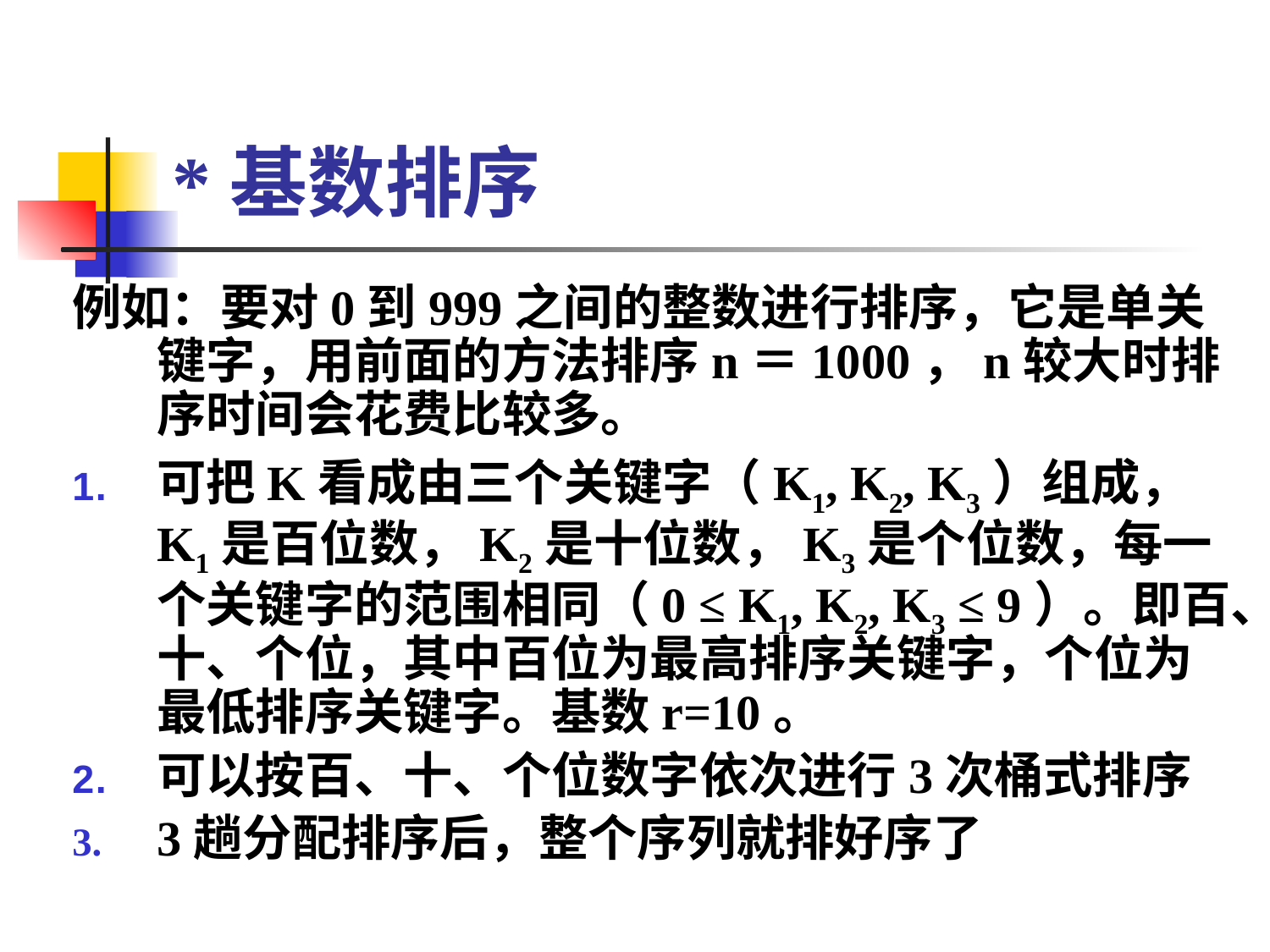

# *基数排序
例如：要对0到999之间的整数进行排序，它是单关键字，用前面的方法排序n＝1000，n较大时排序时间会花费比较多。
可把K看成由三个关键字（K1, K2, K3）组成，K1是百位数，K2是十位数，K3是个位数，每一个关键字的范围相同（0 ≤ K1, K2, K3 ≤ 9）。即百、十、个位，其中百位为最高排序关键字，个位为最低排序关键字。基数r=10。
可以按百、十、个位数字依次进行3次桶式排序
3趟分配排序后，整个序列就排好序了

74